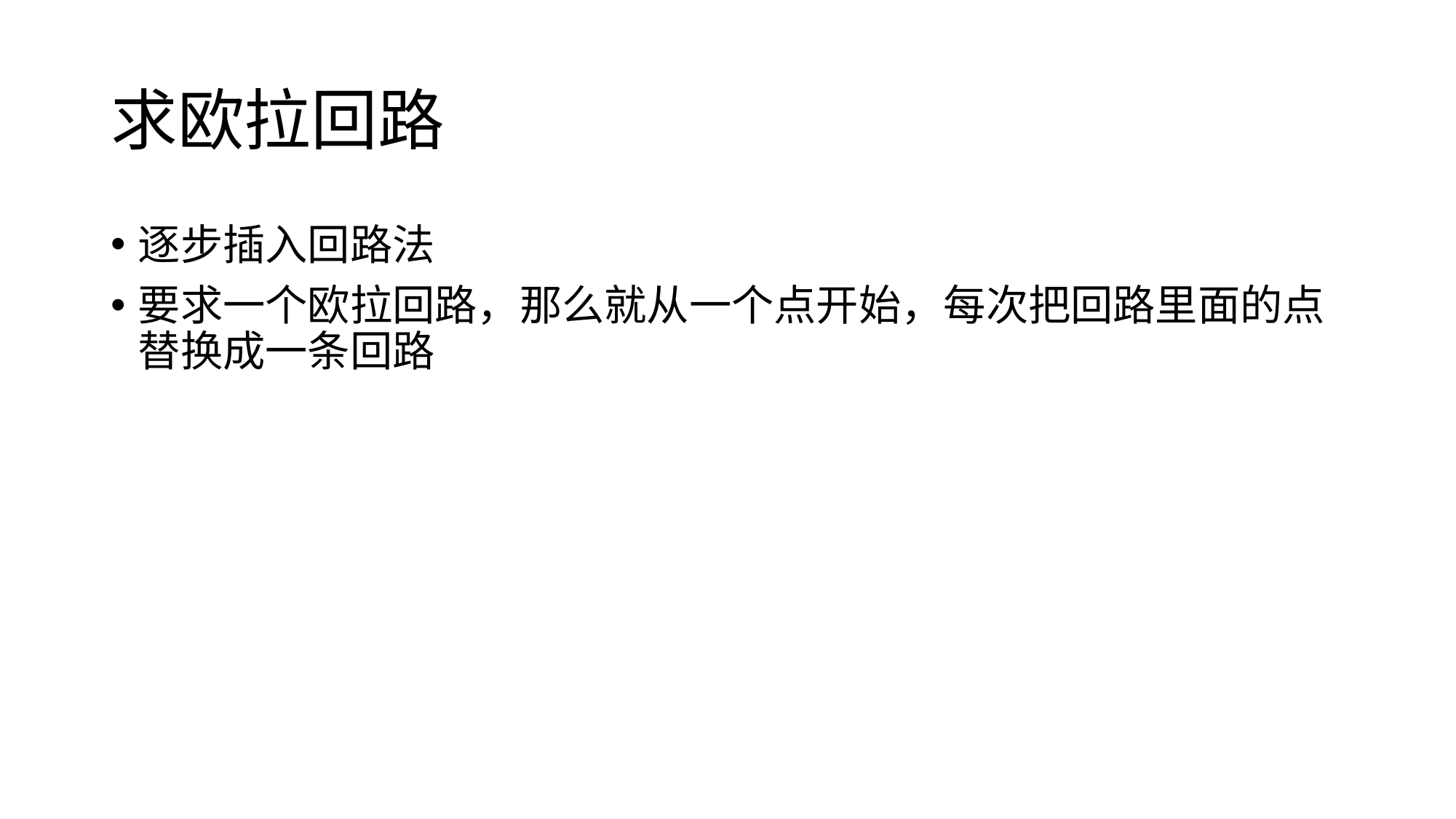

# 求欧拉回路
逐步插入回路法
要求一个欧拉回路，那么就从一个点开始，每次把回路里面的点替换成一条回路